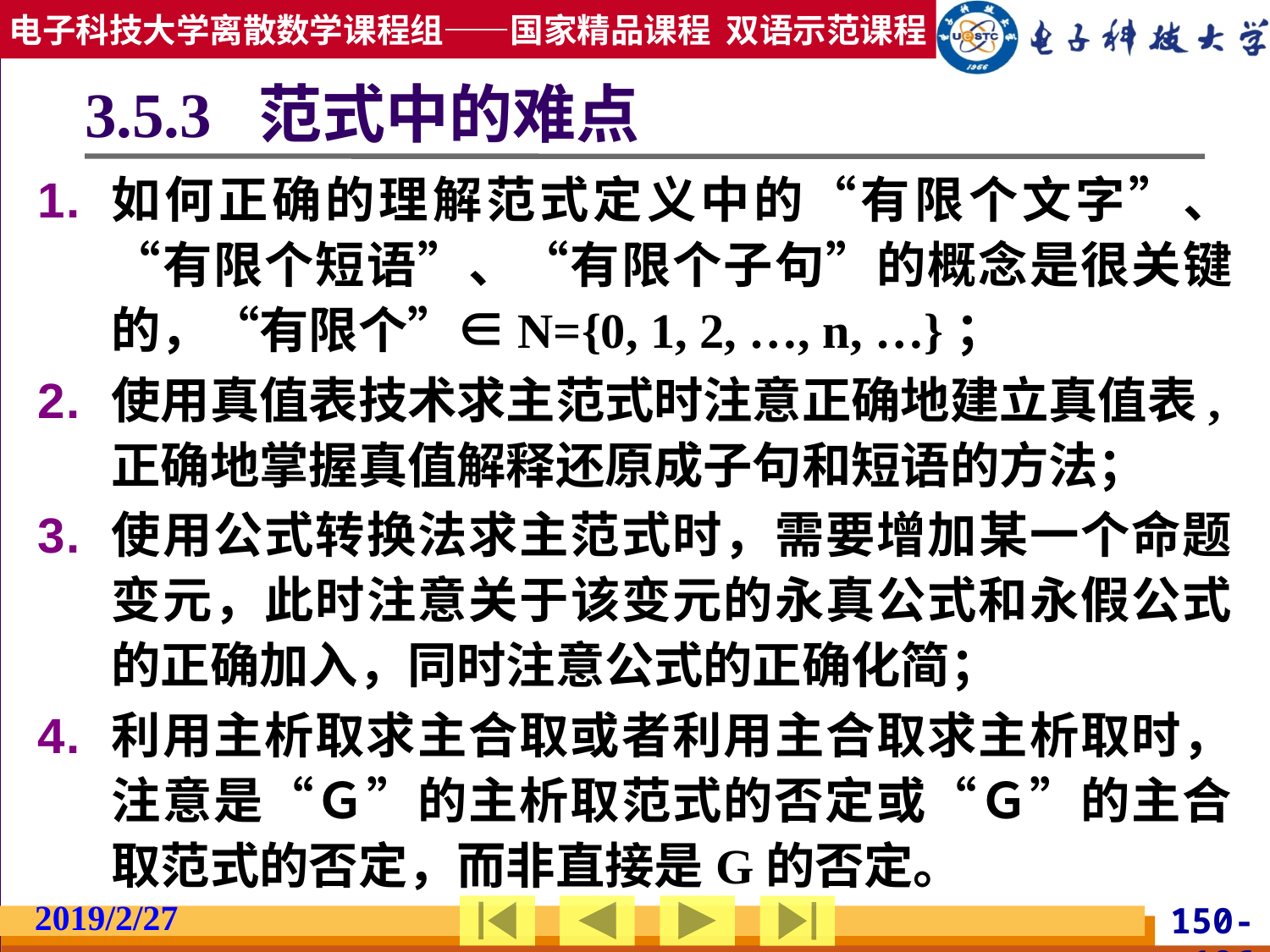

# 3.5.3  范式中的难点
如何正确的理解范式定义中的“有限个文字”、“有限个短语”、“有限个子句”的概念是很关键的，“有限个”∈N={0, 1, 2, …, n, …}；
使用真值表技术求主范式时注意正确地建立真值表,正确地掌握真值解释还原成子句和短语的方法；
使用公式转换法求主范式时，需要增加某一个命题变元，此时注意关于该变元的永真公式和永假公式的正确加入，同时注意公式的正确化简；
利用主析取求主合取或者利用主合取求主析取时，注意是“Ｇ”的主析取范式的否定或“Ｇ”的主合取范式的否定，而非直接是G的否定。
2019/2/27